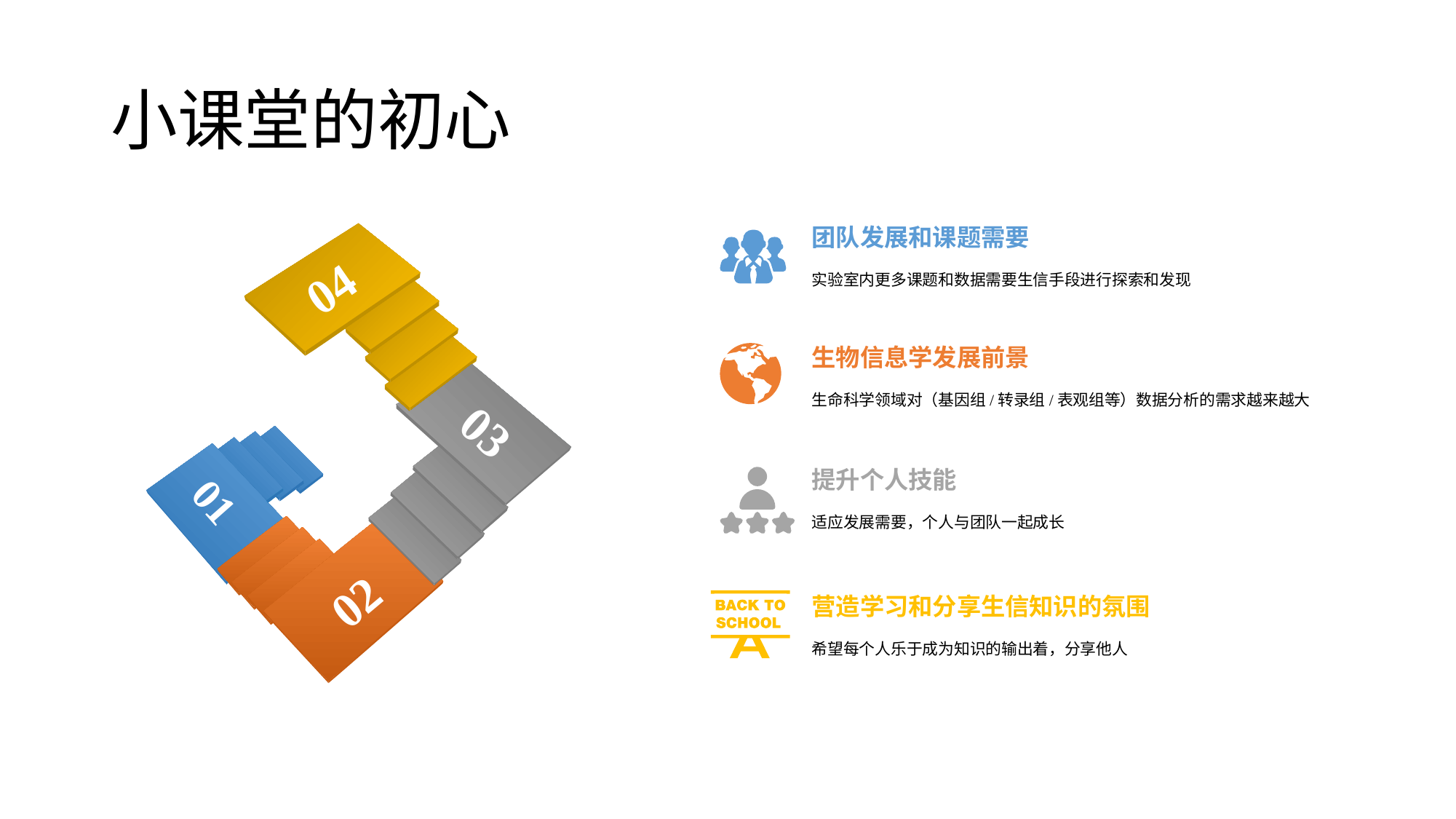

# 小课堂的初心
团队发展和课题需要
实验室内更多课题和数据需要生信手段进行探索和发现

04
生物信息学发展前景
生命科学领域对（基因组/转录组/表观组等）数据分析的需求越来越大

03
提升个人技能
适应发展需要，个人与团队一起成长

01
02
营造学习和分享生信知识的氛围
希望每个人乐于成为知识的输出着，分享他人